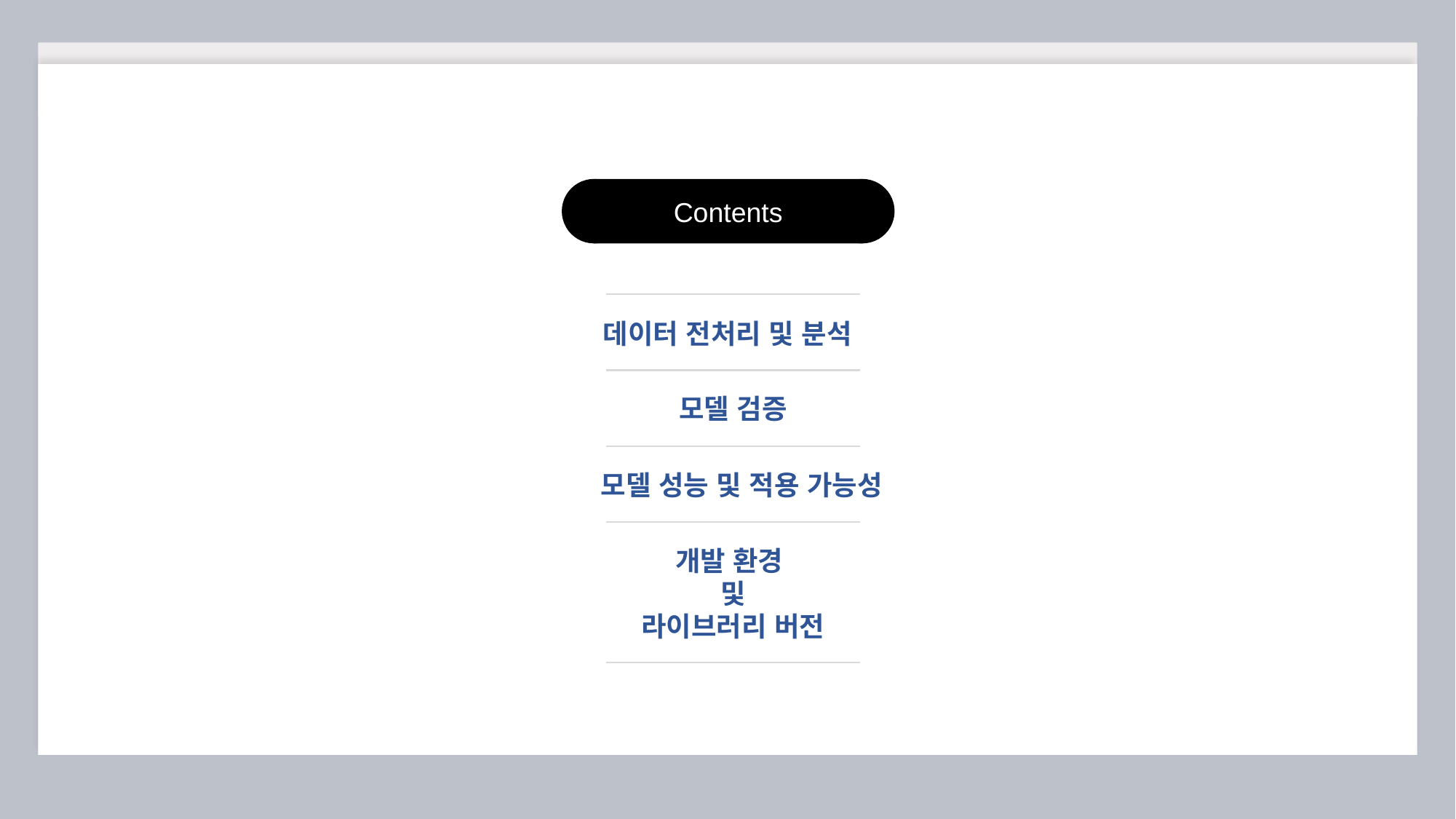

Contents

데이터 전처리 및 분석
모델 검증
모델 성능 및 적용 가능성
개발 환경
및
라이브러리 버전